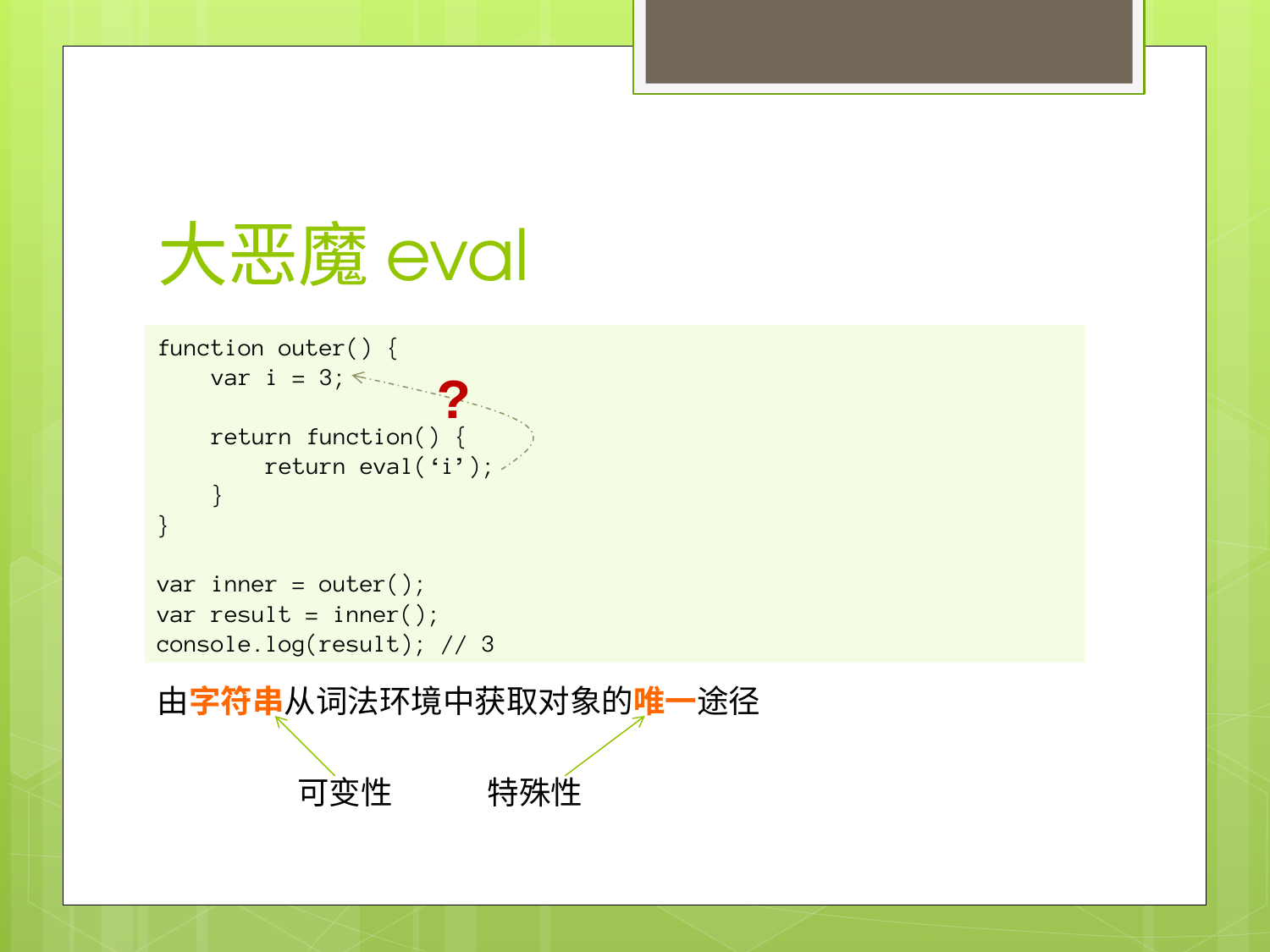

# 大恶魔eval
function outer() {
    var i = 3;

    return function() {
        return eval(‘i’);
    }
}

var inner = outer();
var result = inner();
console.log(result); // 3
?

由字符串从词法环境中获取对象的唯一途径
可变性
特殊性